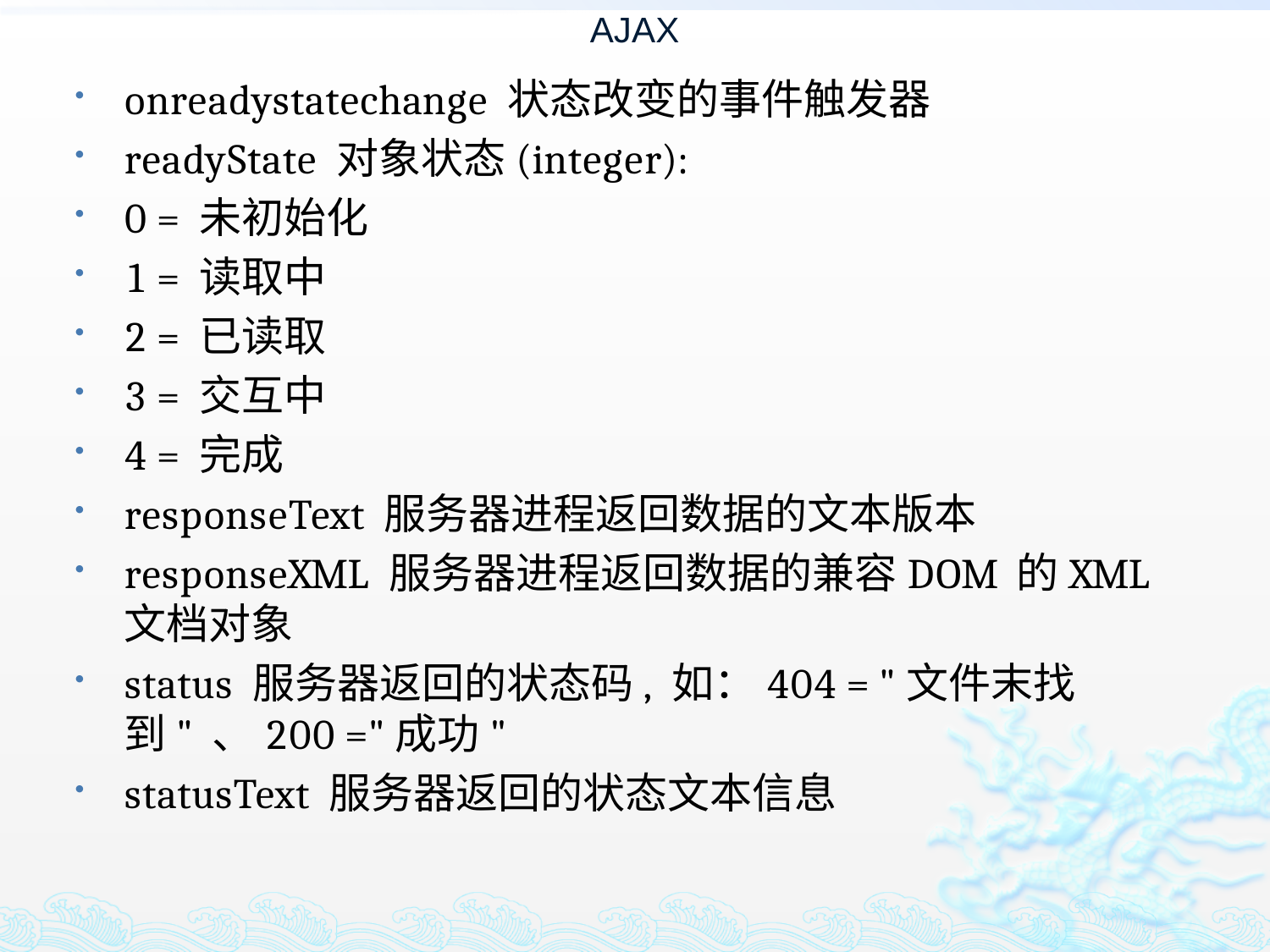

# AJAX
onreadystatechange 状态改变的事件触发器
readyState 对象状态(integer):
0 = 未初始化
1 = 读取中
2 = 已读取
3 = 交互中
4 = 完成
responseText 服务器进程返回数据的文本版本
responseXML 服务器进程返回数据的兼容DOM 的XML 文档对象
status 服务器返回的状态码, 如：404 = "文件末找到" 、200 ="成功"
statusText 服务器返回的状态文本信息